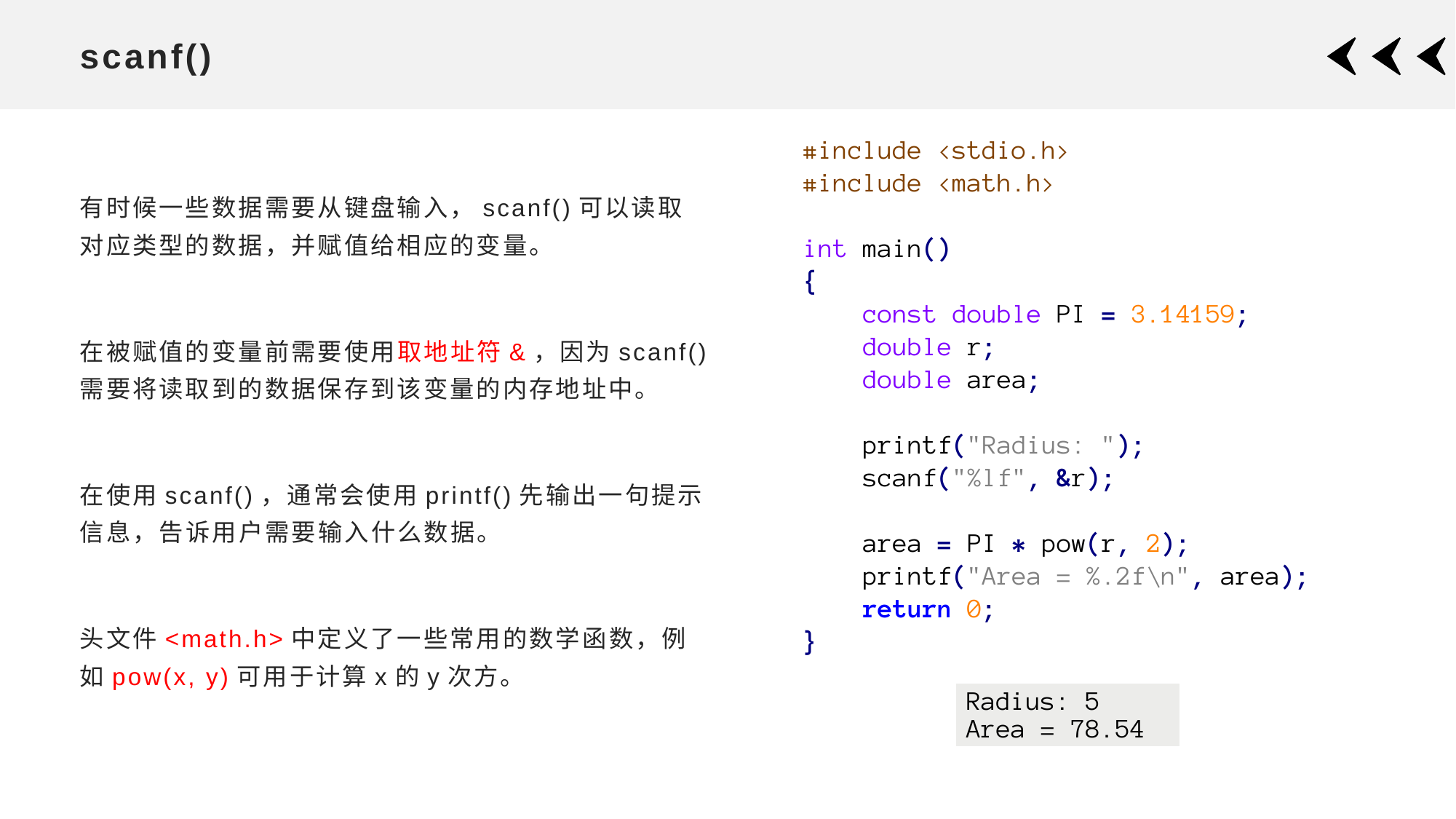

# scanf()
#include <stdio.h>
#include <math.h>

int main()
{
    const double PI = 3.14159;
    double r;
    double area;

    printf("Radius: ");
    scanf("%lf", &r);

    area = PI * pow(r, 2);
    printf("Area = %.2f\n", area);
    return 0;
}
有时候一些数据需要从键盘输入，scanf()可以读取对应类型的数据，并赋值给相应的变量。

在被赋值的变量前需要使用取地址符&，因为scanf()需要将读取到的数据保存到该变量的内存地址中。

在使用scanf()，通常会使用printf()先输出一句提示信息，告诉用户需要输入什么数据。

头文件<math.h>中定义了一些常用的数学函数，例如pow(x, y)可用于计算x的y次方。
| Radius: 5 Area = 78.54 |
| --- |